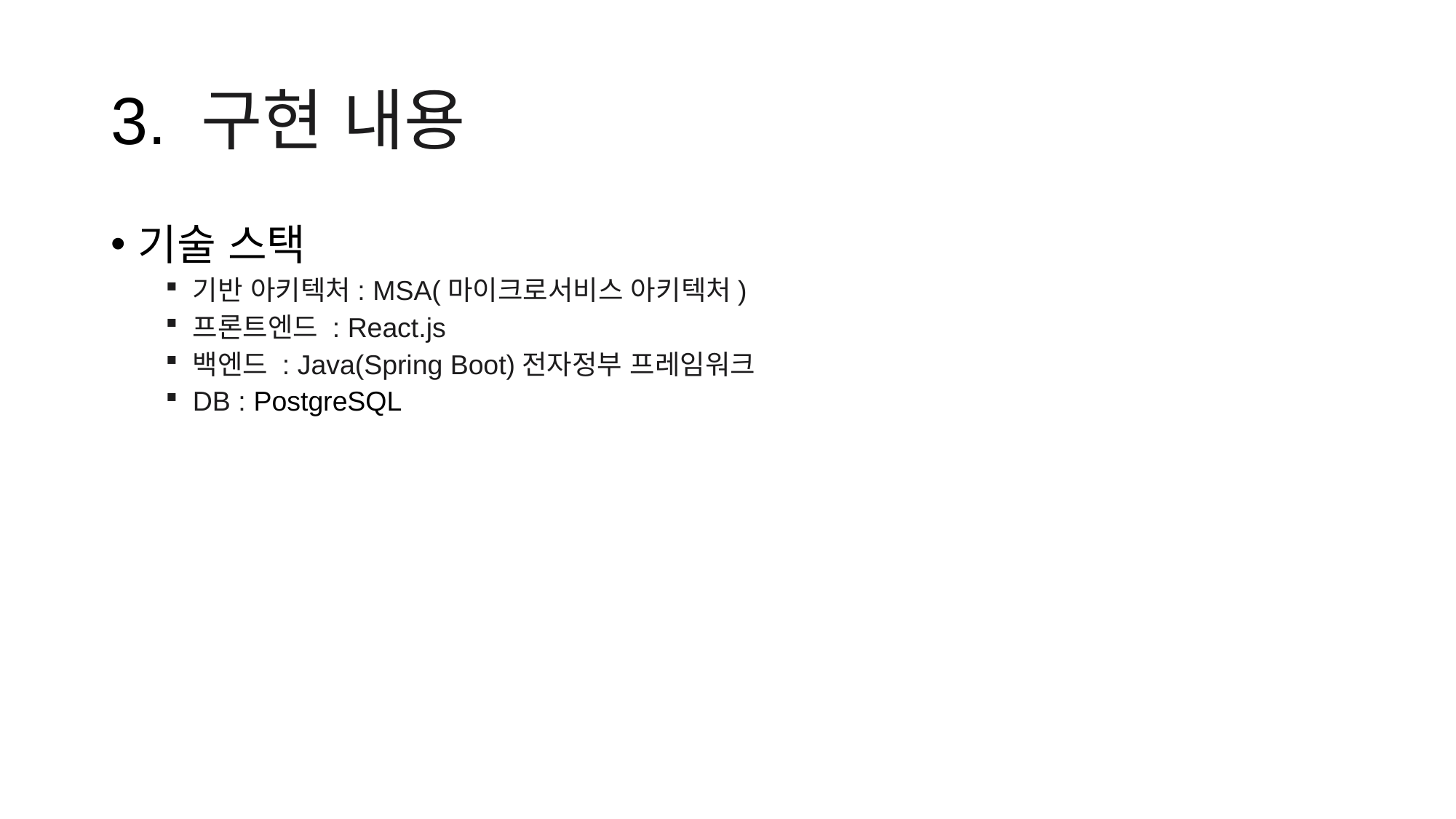

# 3. 구현 내용
기술 스택
기반 아키텍처: MSA(마이크로서비스 아키텍처)
프론트엔드 : React.js
백엔드 : Java(Spring Boot)전자정부 프레임워크
DB : PostgreSQL